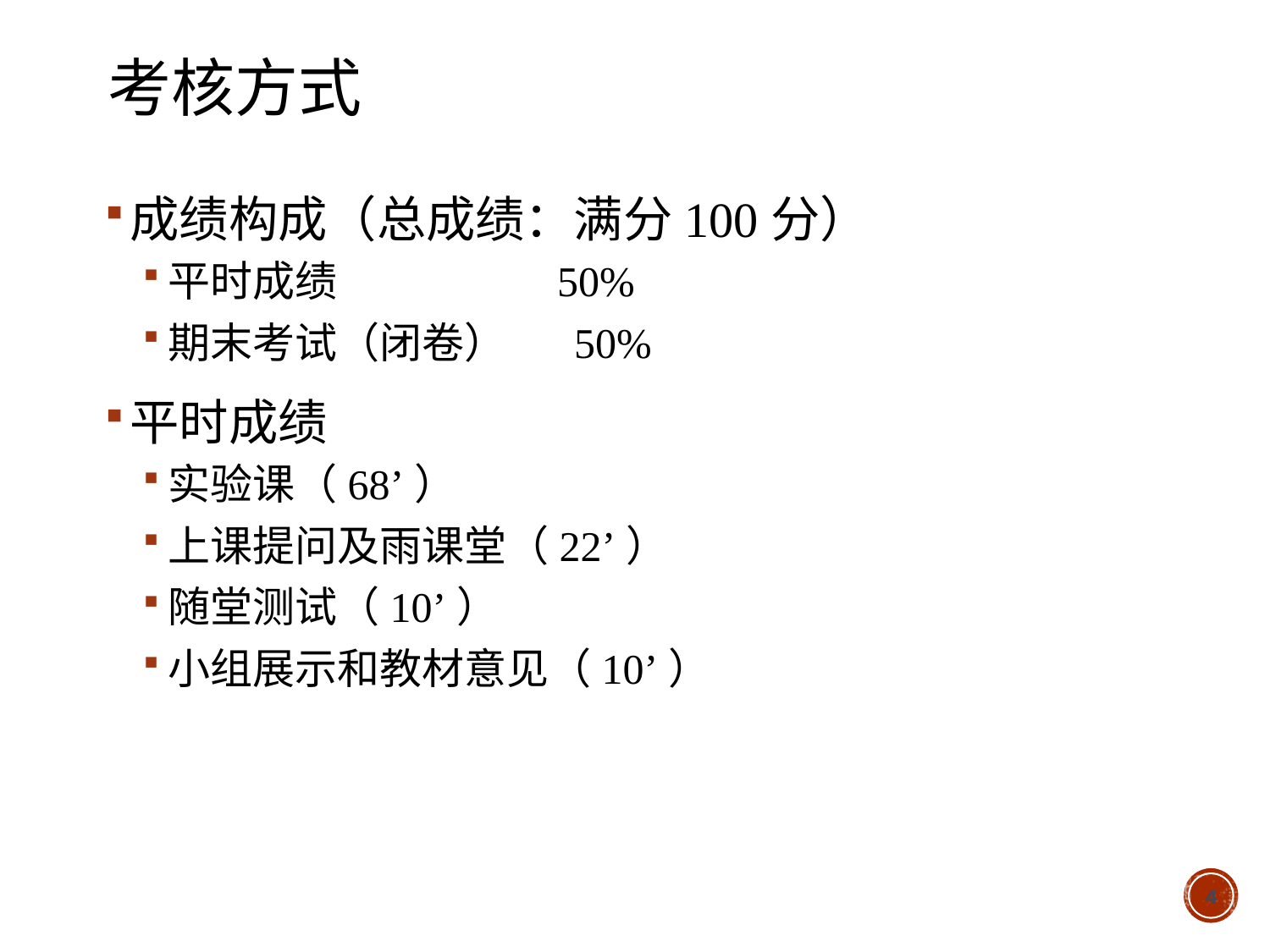

# 考核方式
成绩构成（总成绩：满分100分）
平时成绩                      50%
期末考试（闭卷）      50%
平时成绩
实验课（68’）
上课提问及雨课堂（22’）
随堂测试（10’）
小组展示和教材意见（10’）
4